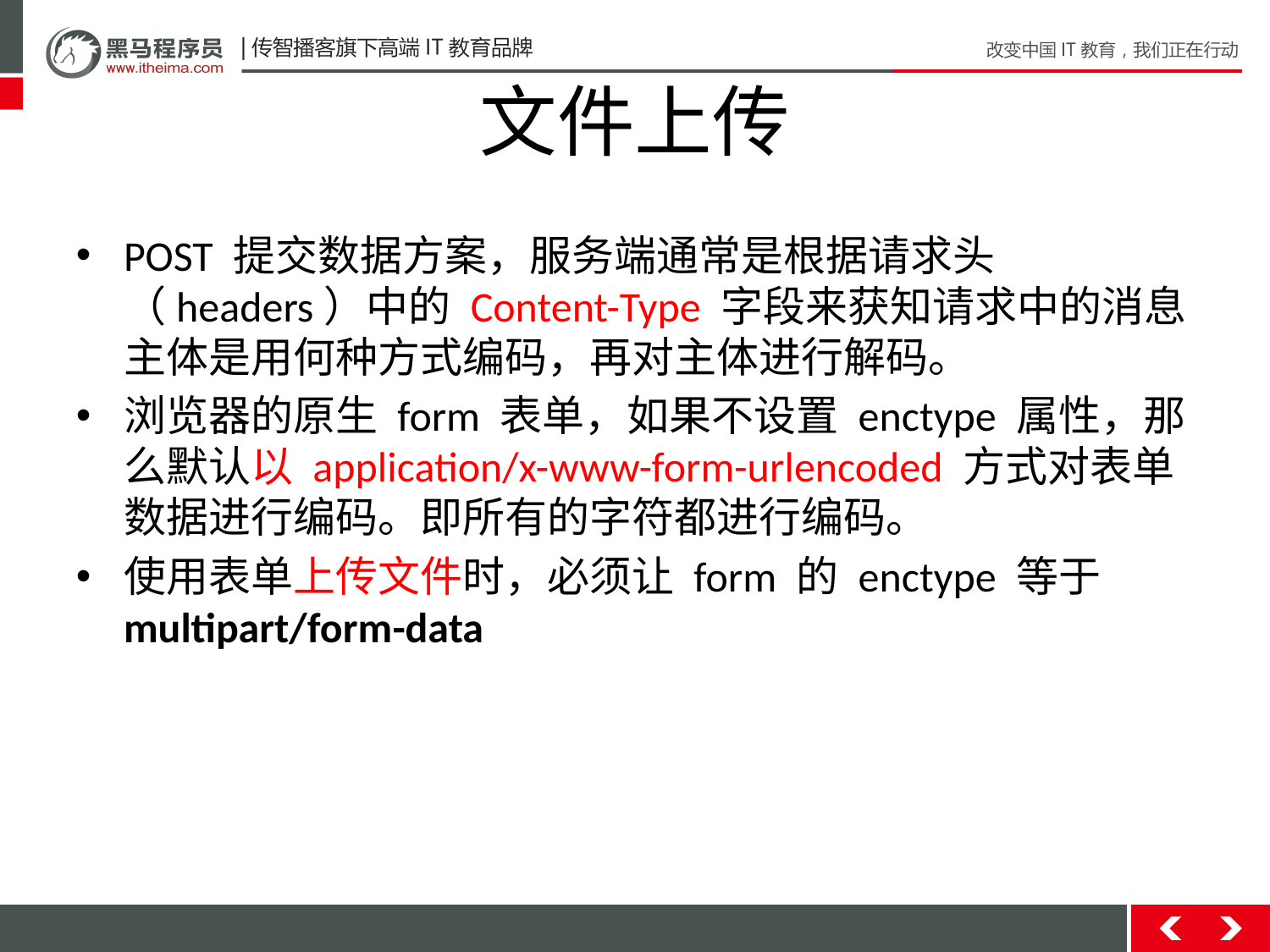

# 文件上传
POST 提交数据方案，服务端通常是根据请求头（headers）中的 Content-Type 字段来获知请求中的消息主体是用何种方式编码，再对主体进行解码。
浏览器的原生 form 表单，如果不设置 enctype 属性，那么默认以 application/x-www-form-urlencoded 方式对表单数据进行编码。即所有的字符都进行编码。
使用表单上传文件时，必须让 form 的 enctype 等于multipart/form-data